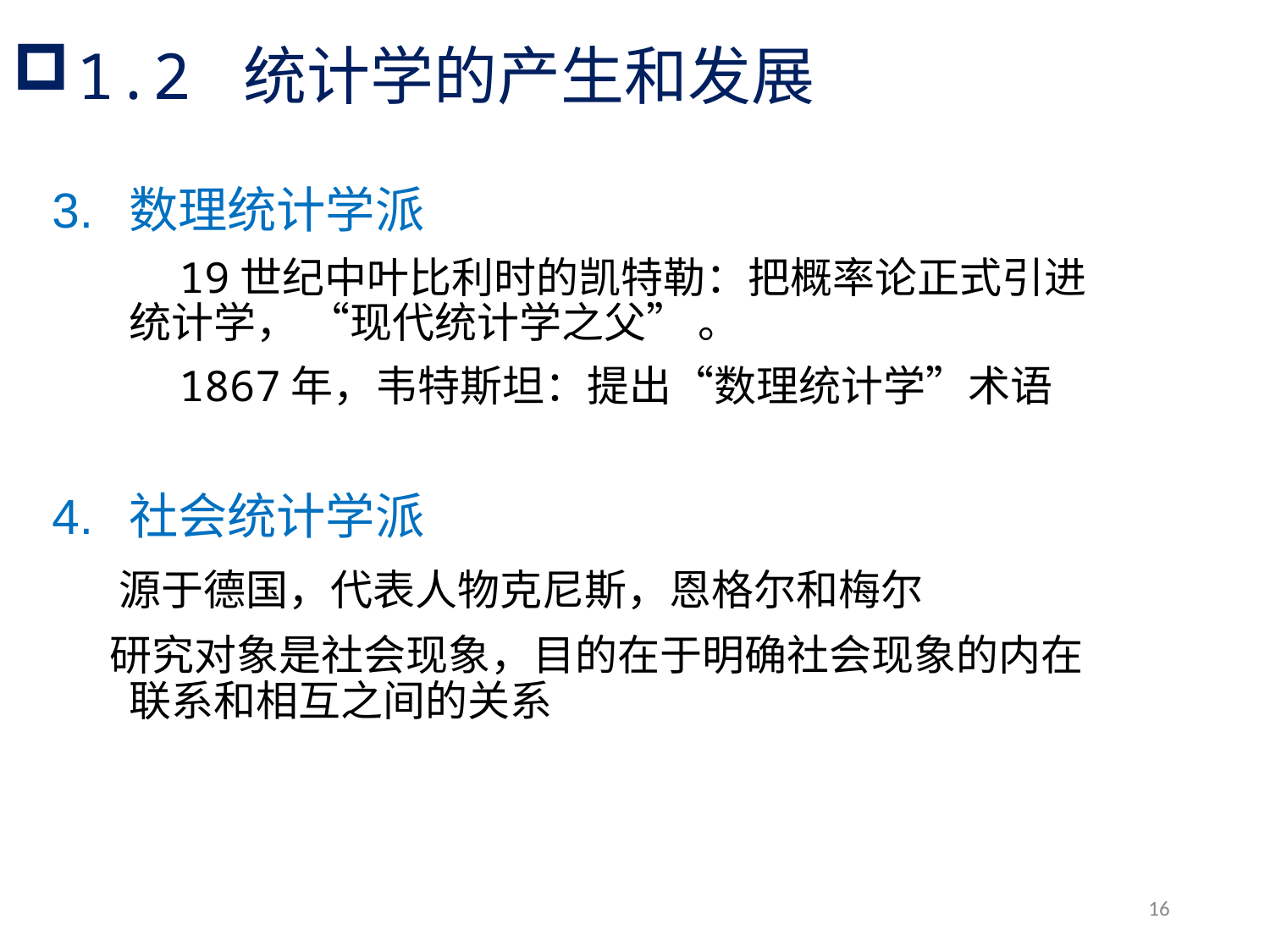

1.2 统计学的产生和发展
数理统计学派
     19世纪中叶比利时的凯特勒：把概率论正式引进统计学， “现代统计学之父” 。
     1867年，韦特斯坦：提出“数理统计学”术语

社会统计学派
     源于德国，代表人物克尼斯，恩格尔和梅尔
     研究对象是社会现象，目的在于明确社会现象的内在联系和相互之间的关系

16